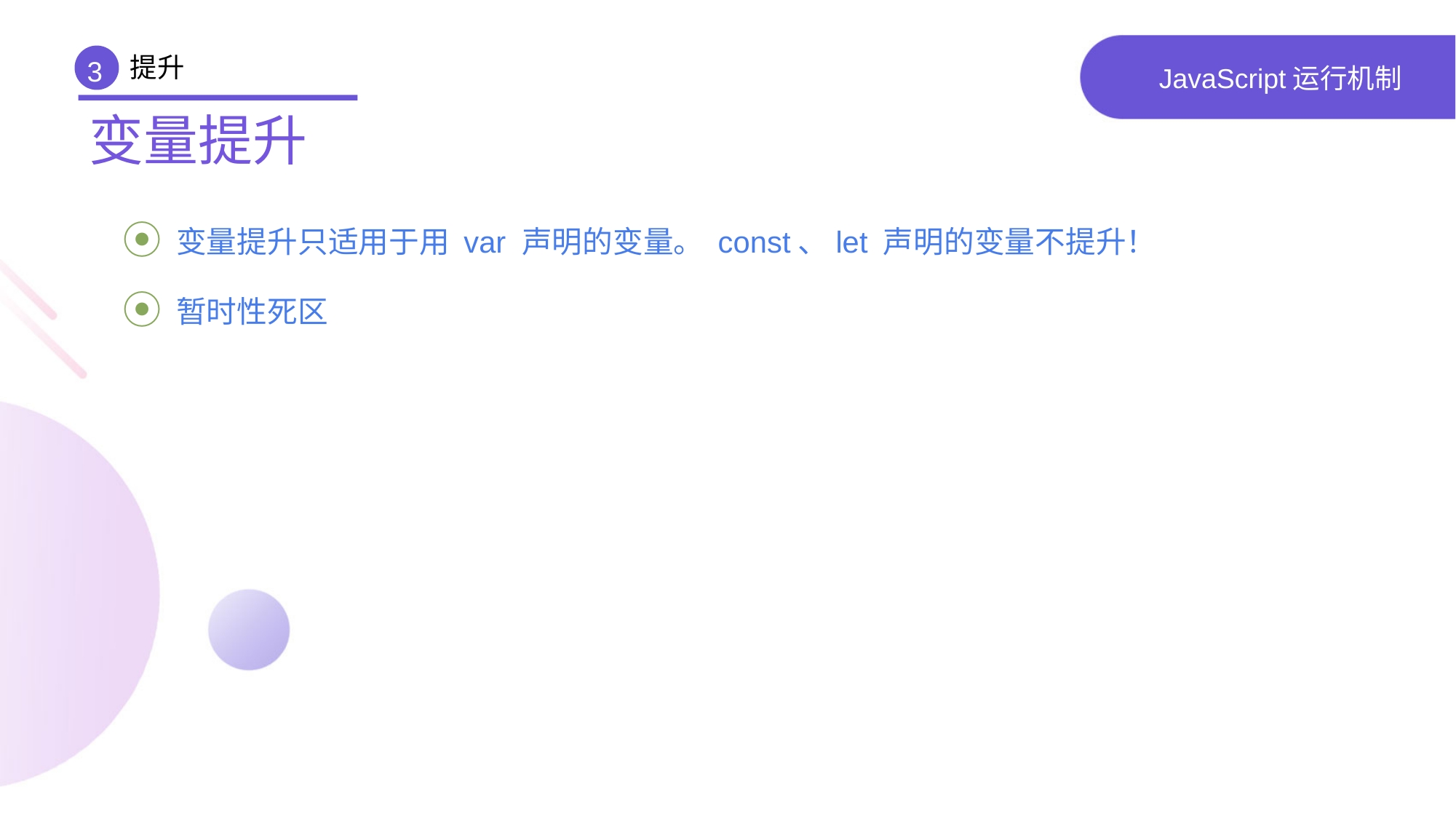

提升
3
# JavaScript运行机制
变量提升
 变量提升只适用于用 var 声明的变量。 const、let 声明的变量不提升！
 暂时性死区